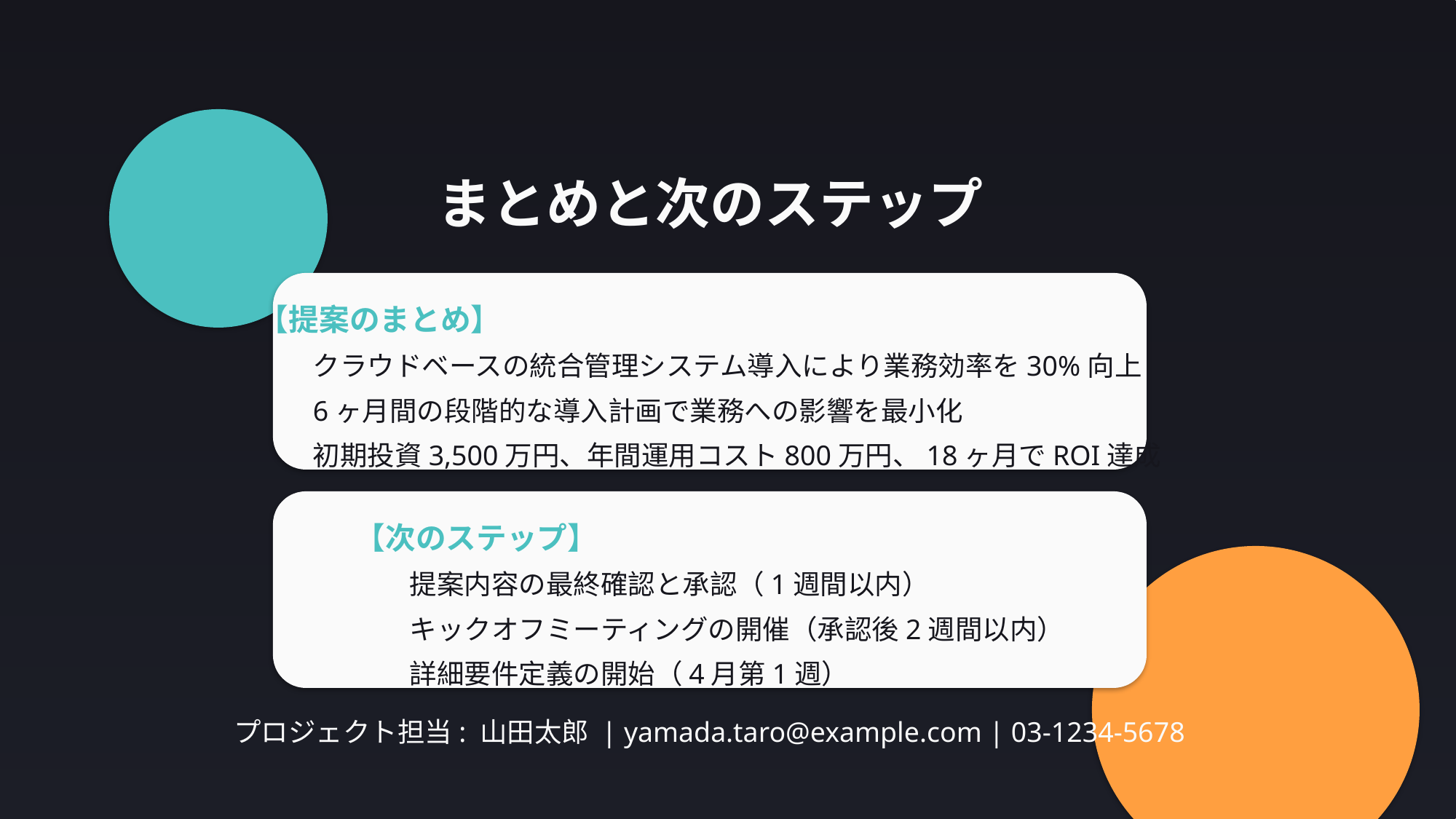

まとめと次のステップ
#

【提案のまとめ】
クラウドベースの統合管理システム導入により業務効率を30%向上
6ヶ月間の段階的な導入計画で業務への影響を最小化
初期投資3,500万円、年間運用コスト800万円、18ヶ月でROI達成

【次のステップ】
提案内容の最終確認と承認（1週間以内）
キックオフミーティングの開催（承認後2週間以内）
詳細要件定義の開始（4月第1週）

プロジェクト担当: 山田太郎 | yamada.taro@example.com | 03-1234-5678